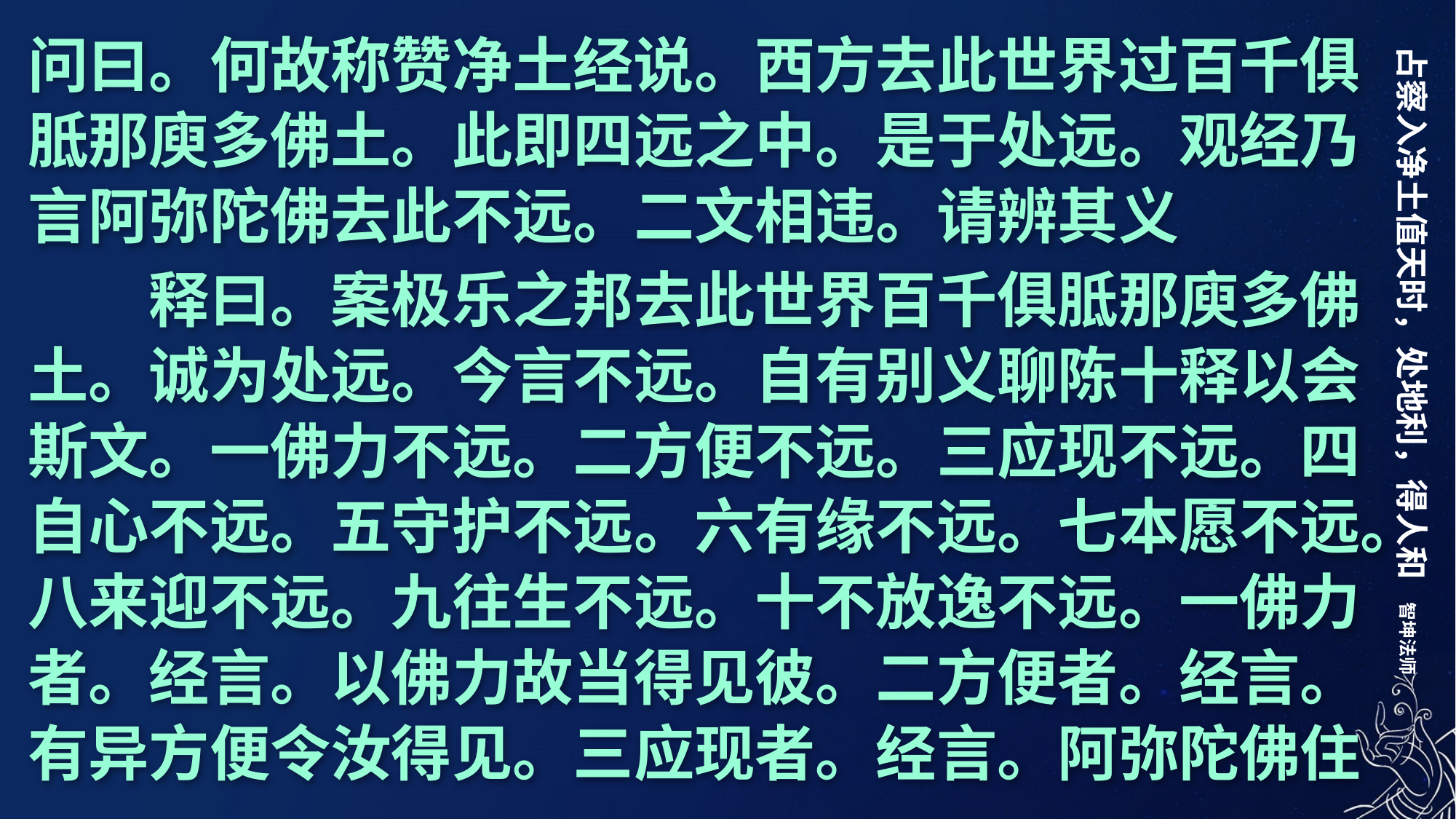

问曰。何故称赞净土经说。西方去此世界过百千俱胝那庾多佛土。此即四远之中。是于处远。观经乃言阿弥陀佛去此不远。二文相违。请辨其义
　　释曰。案极乐之邦去此世界百千俱胝那庾多佛土。诚为处远。今言不远。自有别义聊陈十释以会斯文。一佛力不远。二方便不远。三应现不远。四自心不远。五守护不远。六有缘不远。七本愿不远。八来迎不远。九往生不远。十不放逸不远。一佛力者。经言。以佛力故当得见彼。二方便者。经言。有异方便令汝得见。三应现者。经言。阿弥陀佛住